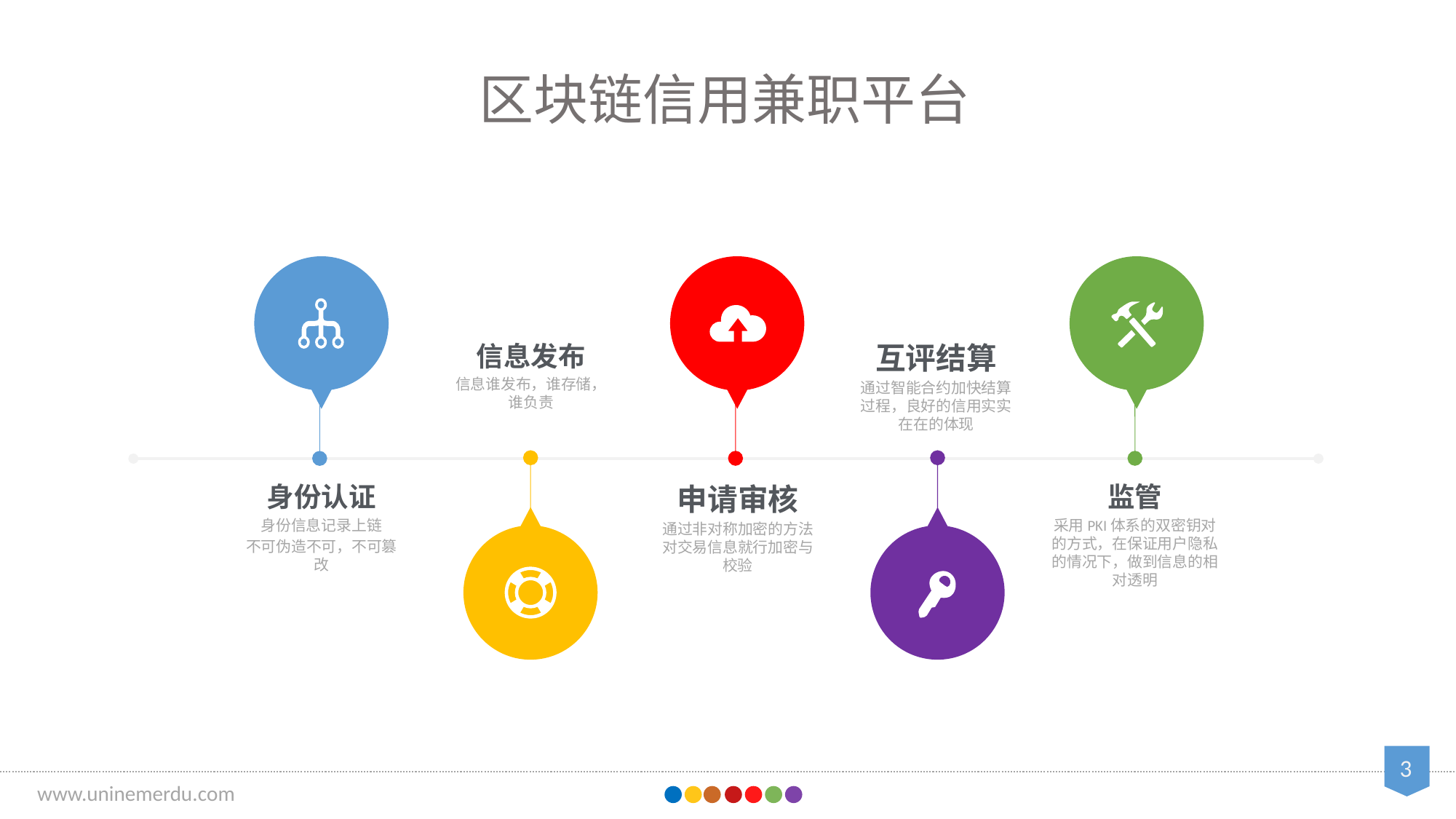

区块链信用兼职平台

身份认证
身份信息记录上链
不可伪造不可，不可篡改

申请审核
通过非对称加密的方法对交易信息就行加密与校验

监管
采用PKI体系的双密钥对的方式，在保证用户隐私的情况下，做到信息的相对透明
信息发布
信息谁发布，谁存储，谁负责

互评结算
通过智能合约加快结算过程，良好的信用实实在在的体现

3
www.uninemerdu.com